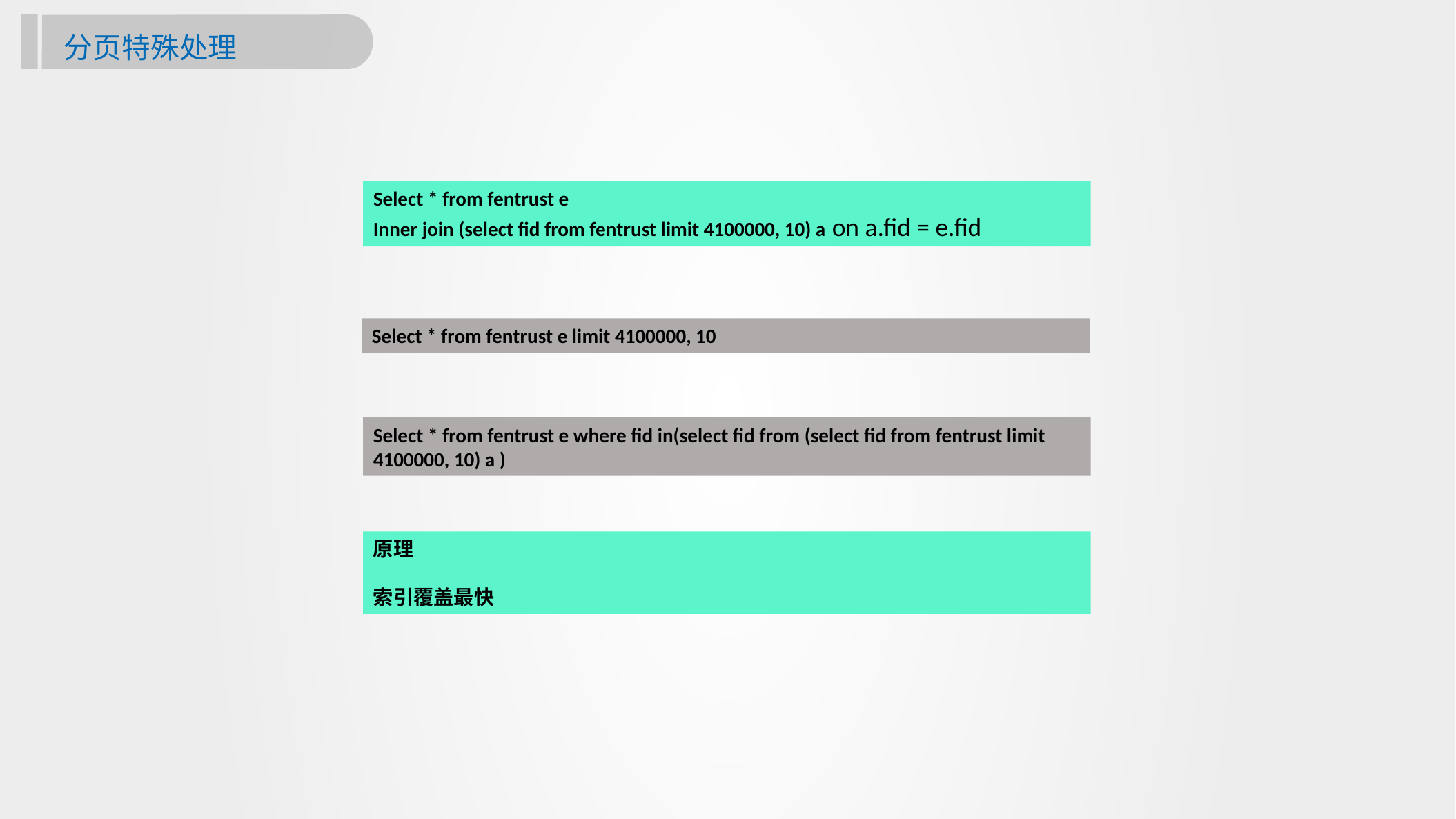

分页特殊处理
Select * from fentrust e
Inner join (select fid from fentrust limit 4100000, 10) a on a.fid = e.fid
Select * from fentrust e limit 4100000, 10
Select * from fentrust e where fid in(select fid from (select fid from fentrust limit 4100000, 10) a )
原理

索引覆盖最快